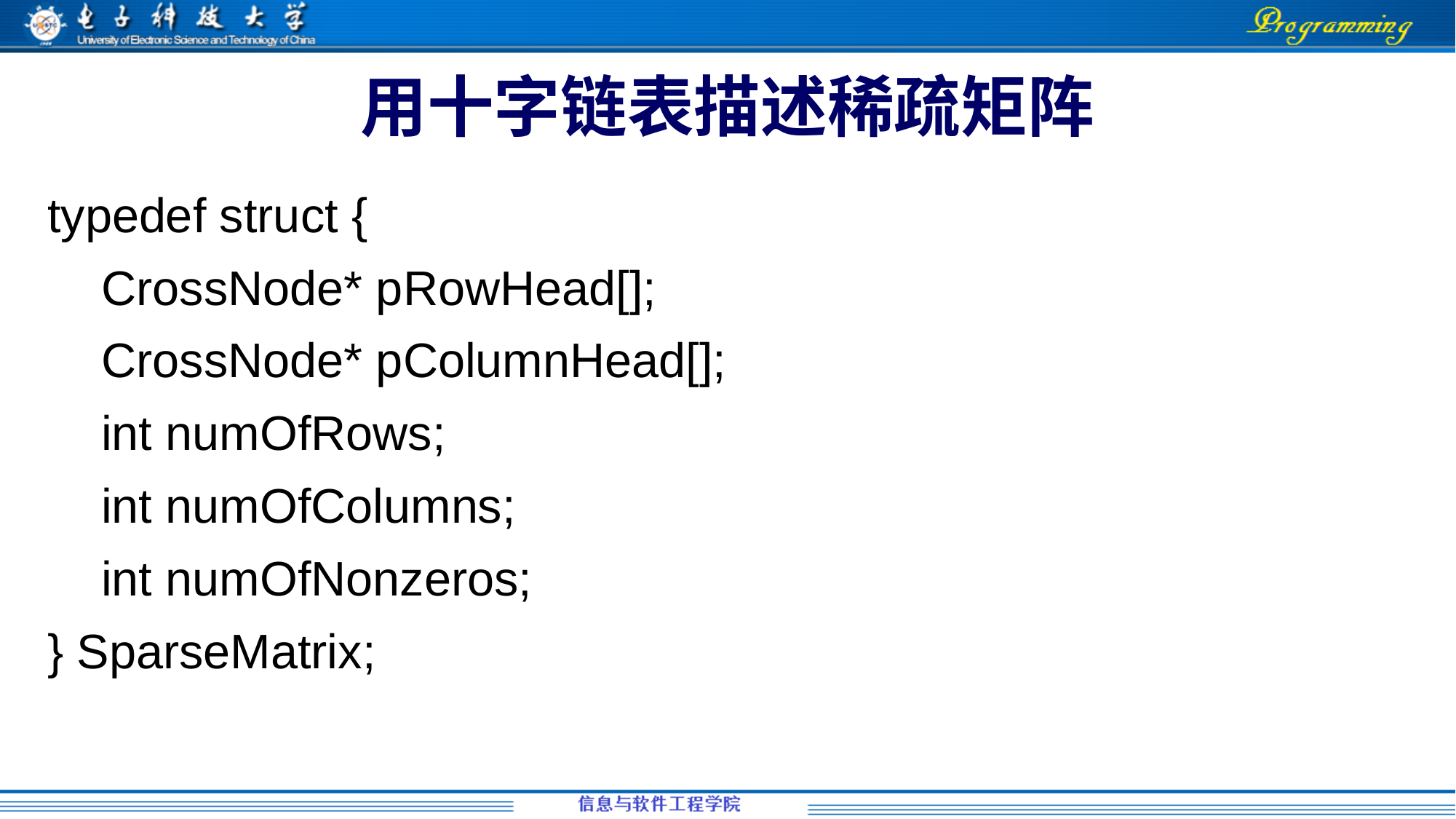

# 用十字链表描述稀疏矩阵
typedef struct {
    CrossNode* pRowHead[];
    CrossNode* pColumnHead[];
    int numOfRows;
    int numOfColumns;
    int numOfNonzeros;
} SparseMatrix;